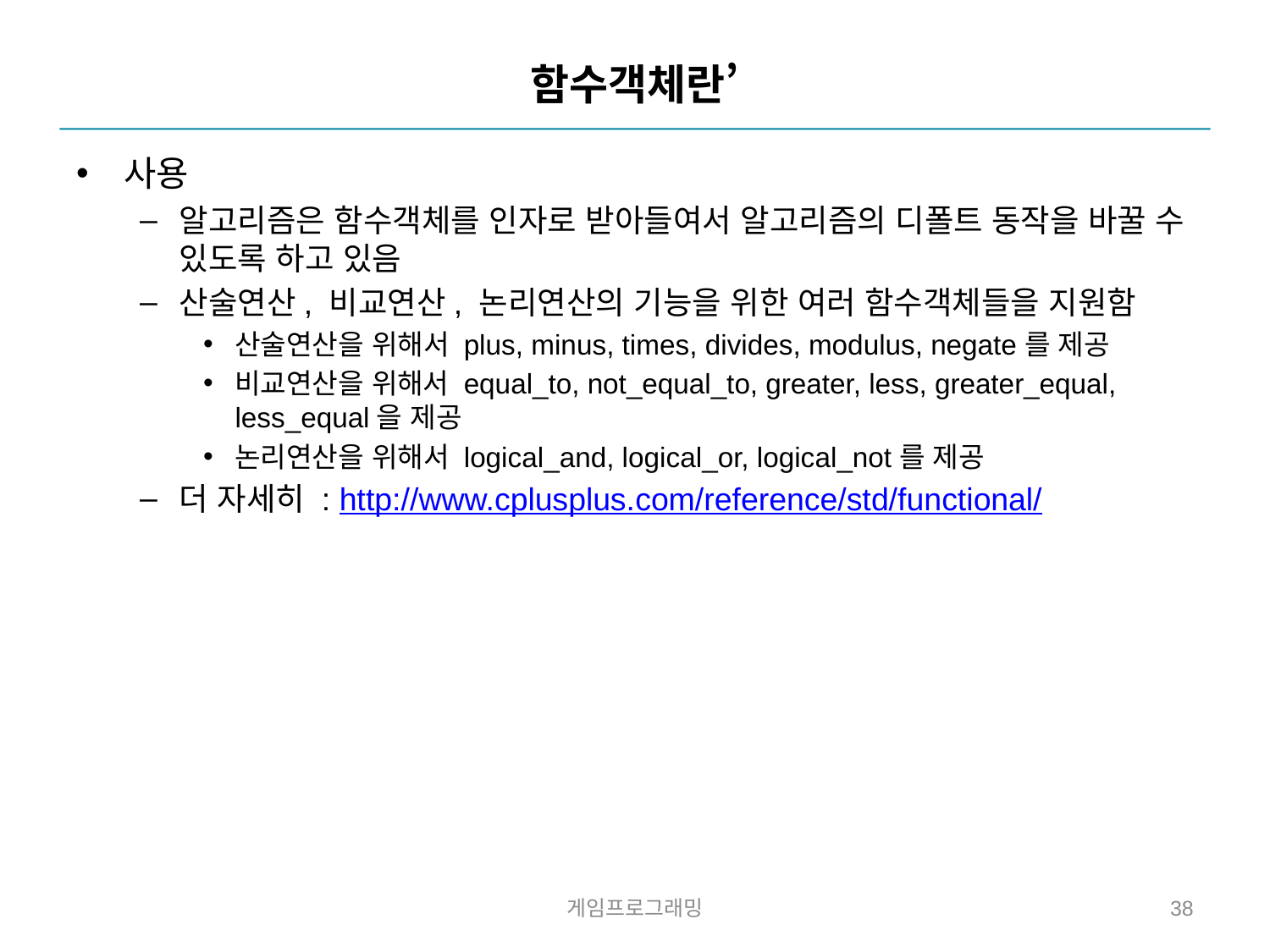

# 함수객체란’
사용
알고리즘은 함수객체를 인자로 받아들여서 알고리즘의 디폴트 동작을 바꿀 수 있도록 하고 있음
산술연산, 비교연산, 논리연산의 기능을 위한 여러 함수객체들을 지원함
산술연산을 위해서 plus, minus, times, divides, modulus, negate를 제공
비교연산을 위해서 equal_to, not_equal_to, greater, less, greater_equal, less_equal을 제공
논리연산을 위해서 logical_and, logical_or, logical_not를 제공
더 자세히 : http://www.cplusplus.com/reference/std/functional/

게임프로그래밍
38